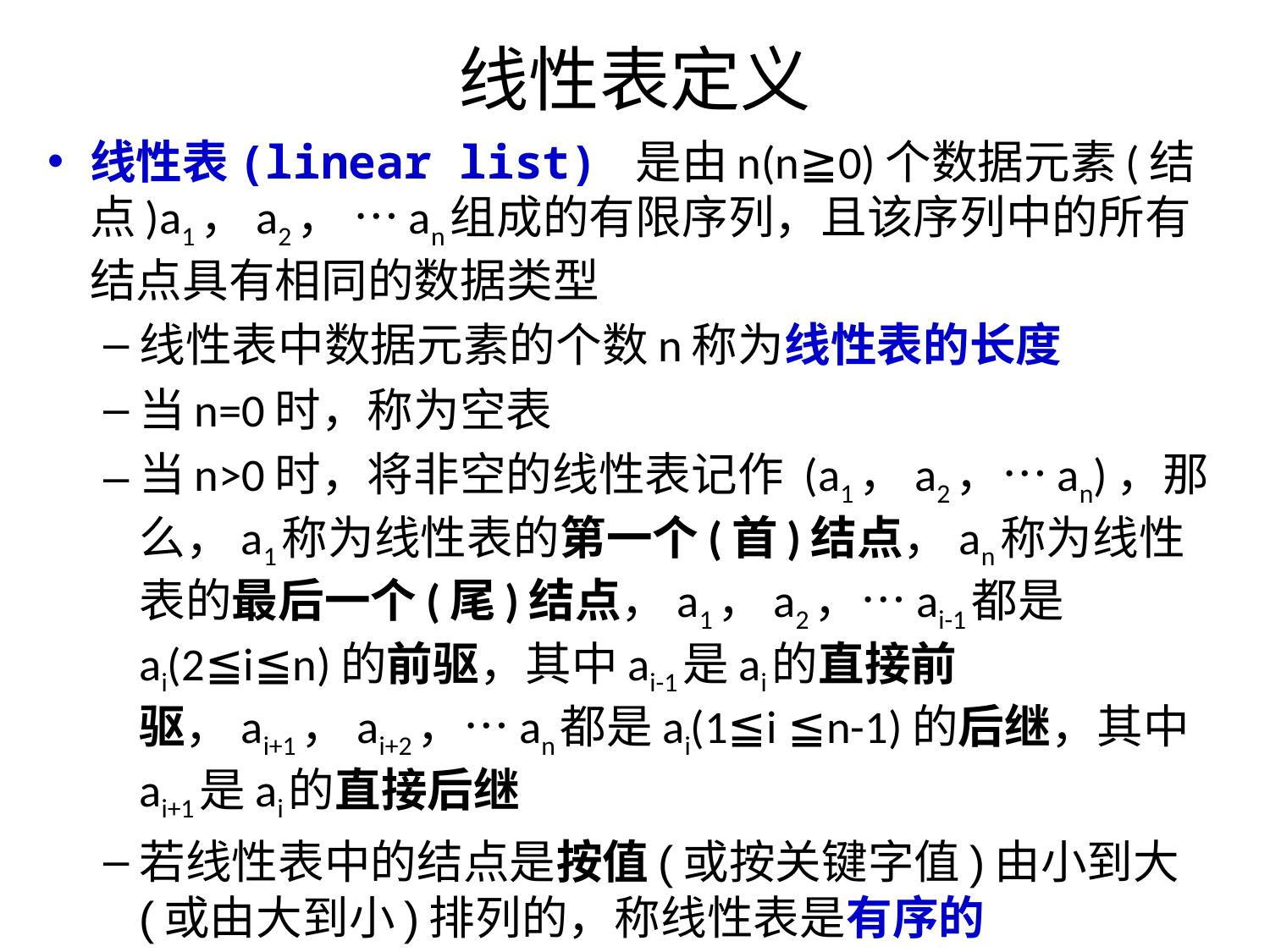

# 线性表定义
线性表(linear list) 是由n(n≧0)个数据元素(结点)a1，a2， …an组成的有限序列，且该序列中的所有结点具有相同的数据类型
线性表中数据元素的个数n称为线性表的长度
当n=0时，称为空表
当n>0时，将非空的线性表记作 (a1，a2，…an)，那么，a1称为线性表的第一个(首)结点，an称为线性表的最后一个(尾)结点，a1，a2，…ai-1都是ai(2≦i≦n)的前驱，其中ai-1是ai的直接前驱，ai+1，ai+2，…an都是ai(1≦i ≦n-1)的后继，其中ai+1是ai的直接后继
若线性表中的结点是按值(或按关键字值)由小到大(或由大到小)排列的，称线性表是有序的